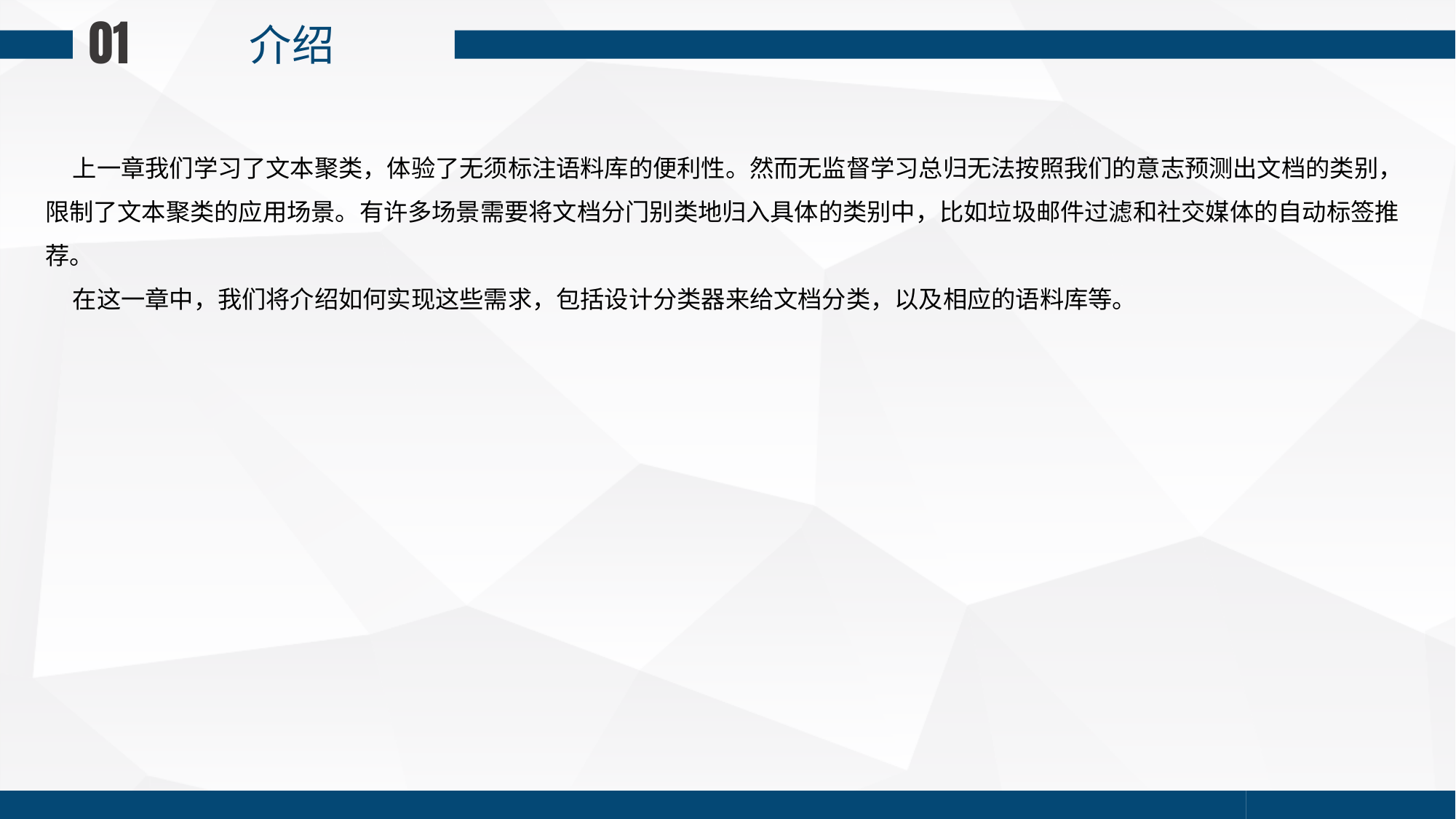

01
介绍

    上一章我们学习了文本聚类，体验了无须标注语料库的便利性。然而无监督学习总归无法按照我们的意志预测出文档的类别，限制了文本聚类的应用场景。有许多场景需要将文档分门别类地归入具体的类别中，比如垃圾邮件过滤和社交媒体的自动标签推荐。
    在这一章中，我们将介绍如何实现这些需求，包括设计分类器来给文档分类，以及相应的语料库等。